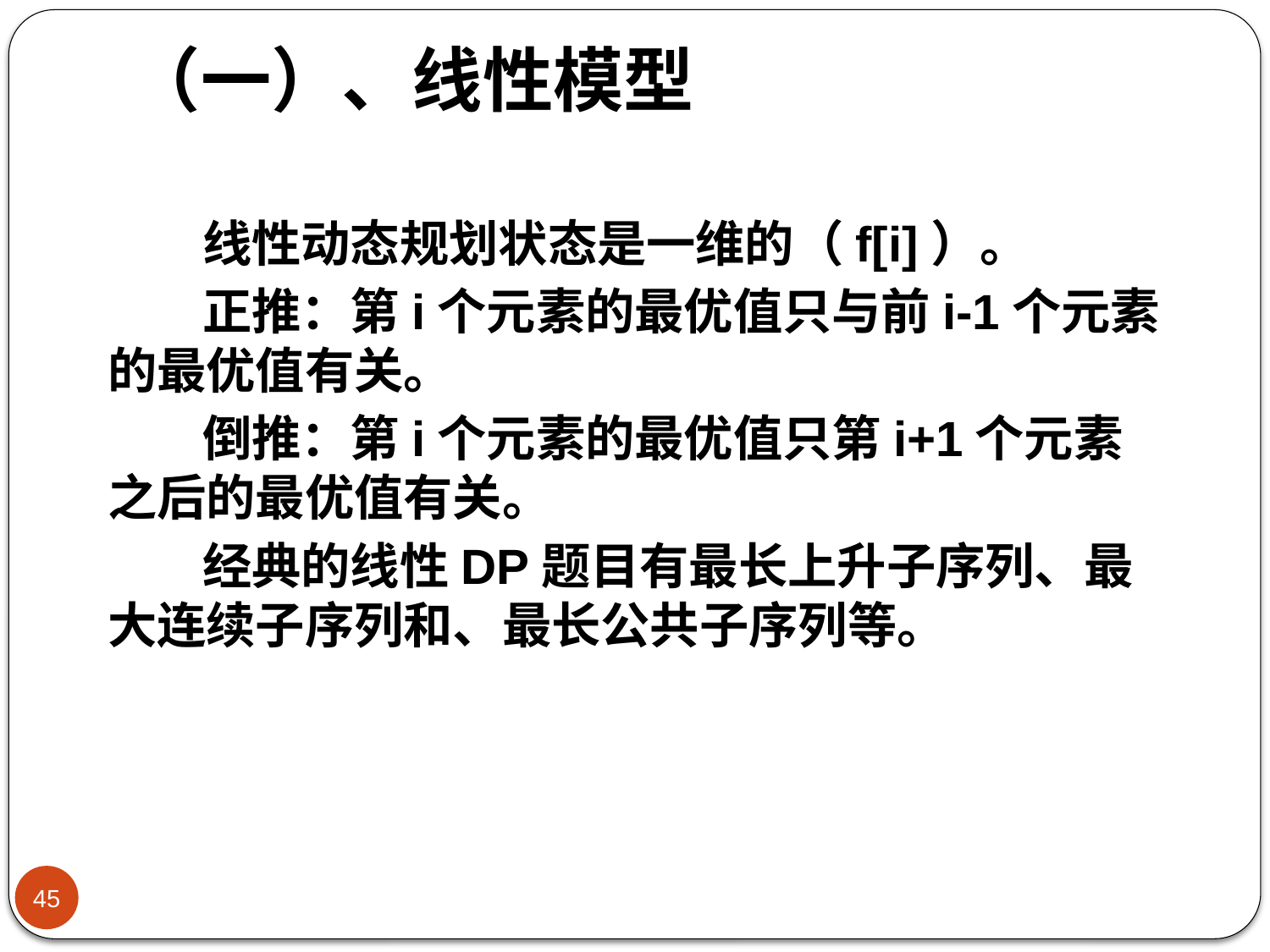

# （一）、线性模型
线性动态规划状态是一维的（f[i]）。
正推：第i个元素的最优值只与前i-1个元素的最优值有关。
倒推：第i个元素的最优值只第i+1个元素之后的最优值有关。
经典的线性DP题目有最长上升子序列、最大连续子序列和、最长公共子序列等。

45